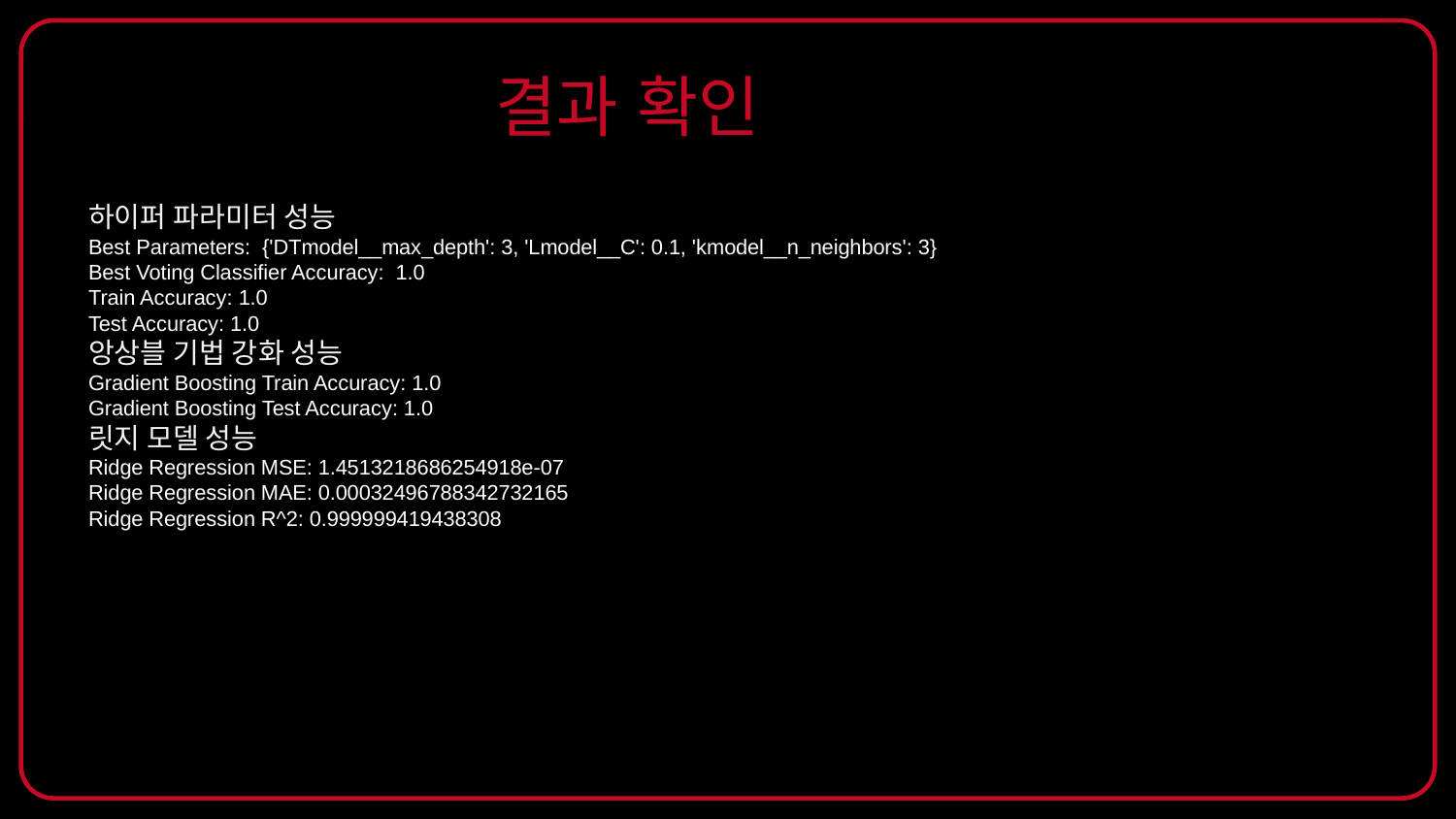

# 결과 확인
하이퍼 파라미터 성능
Best Parameters:  {'DTmodel__max_depth': 3, 'Lmodel__C': 0.1, 'kmodel__n_neighbors': 3}
Best Voting Classifier Accuracy:  1.0
Train Accuracy: 1.0
Test Accuracy: 1.0
앙상블 기법 강화 성능
Gradient Boosting Train Accuracy: 1.0
Gradient Boosting Test Accuracy: 1.0
릿지 모델 성능
Ridge Regression MSE: 1.4513218686254918e-07
Ridge Regression MAE: 0.00032496788342732165
Ridge Regression R^2: 0.999999419438308